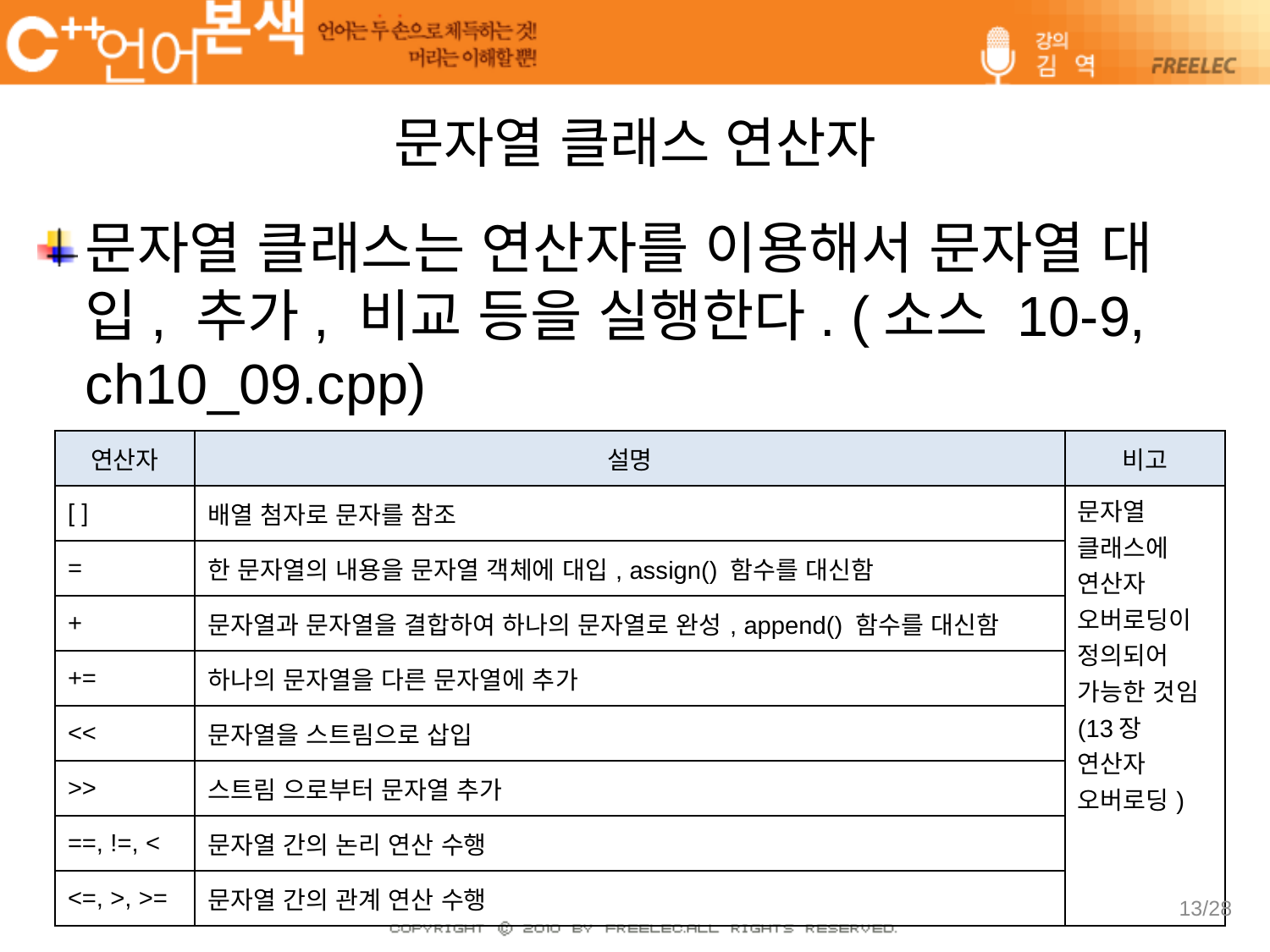

# 문자열 클래스 연산자
문자열 클래스는 연산자를 이용해서 문자열 대입, 추가, 비교 등을 실행한다. (소스 10-9, ch10_09.cpp)

| 연산자 | 설명 | 비고 |
| --- | --- | --- |
| [ ] | 배열 첨자로 문자를 참조 | 문자열 클래스에 연산자 오버로딩이 정의되어 가능한 것임 (13장 연산자 오버로딩) |
| = | 한 문자열의 내용을 문자열 객체에 대입, assign() 함수를 대신함 |  |
| + | 문자열과 문자열을 결합하여 하나의 문자열로 완성, append() 함수를 대신함 |  |
| += | 하나의 문자열을 다른 문자열에 추가 |  |
| << | 문자열을 스트림으로 삽입 |  |
| >> | 스트림 으로부터 문자열 추가 |  |
| ==, !=, < | 문자열 간의 논리 연산 수행 |  |
| <=, >, >= | 문자열 간의 관계 연산 수행 |  |
13/28